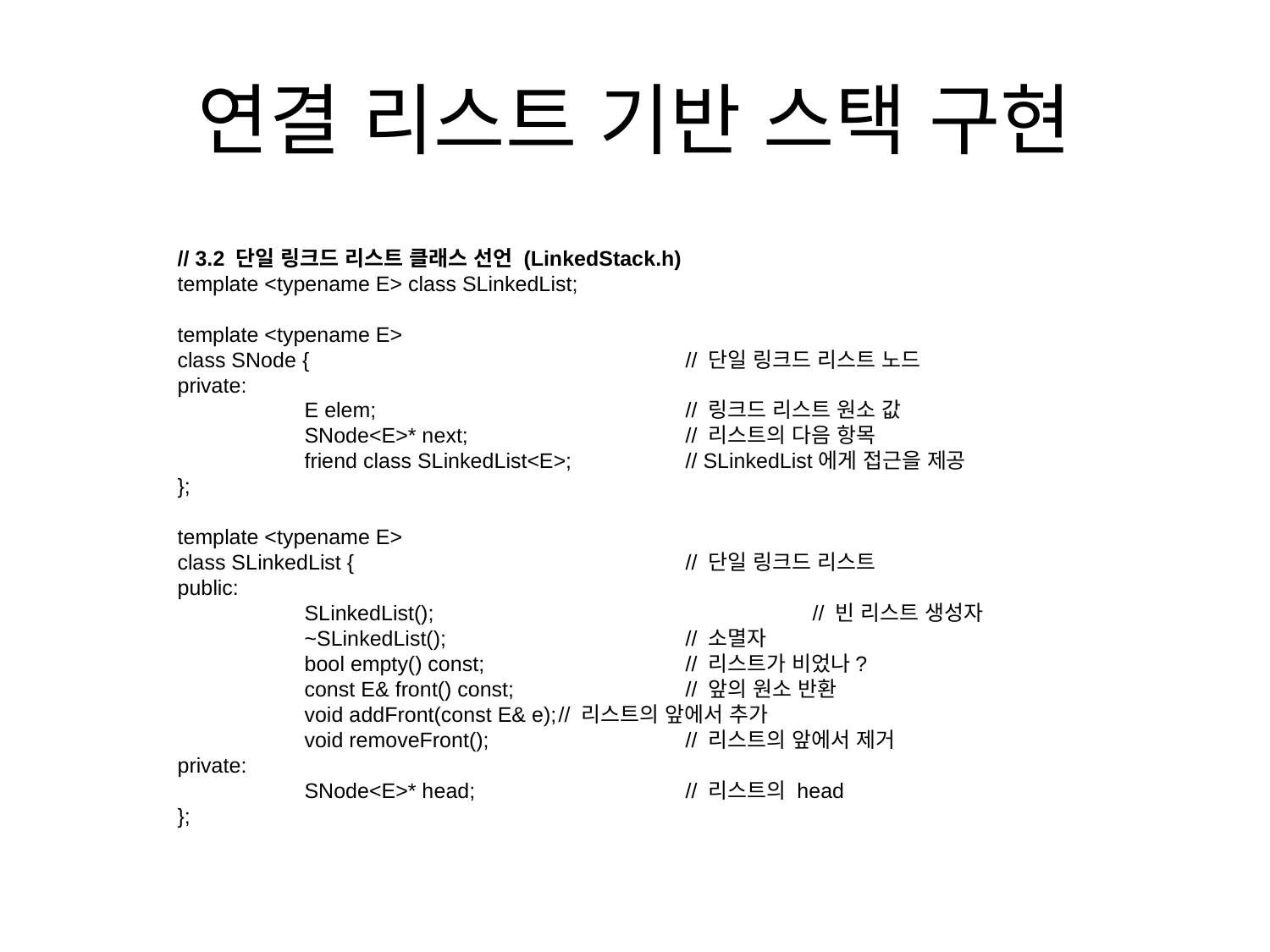

# 연결 리스트 기반 스택 구현
// 3.2 단일 링크드 리스트 클래스 선언 (LinkedStack.h)
template <typename E> class SLinkedList;

template <typename E>
class SNode {			// 단일 링크드 리스트 노드
private:
	E elem;			// 링크드 리스트 원소 값
	SNode<E>* next;		// 리스트의 다음 항목
	friend class SLinkedList<E>;	// SLinkedList에게 접근을 제공
};

template <typename E>
class SLinkedList {			// 단일 링크드 리스트
public:
	SLinkedList();			// 빈 리스트 생성자
	~SLinkedList();		// 소멸자
	bool empty() const;		// 리스트가 비었나?
	const E& front() const;		// 앞의 원소 반환
	void addFront(const E& e);	// 리스트의 앞에서 추가
	void removeFront();		// 리스트의 앞에서 제거
private:
	SNode<E>* head;		// 리스트의 head
};